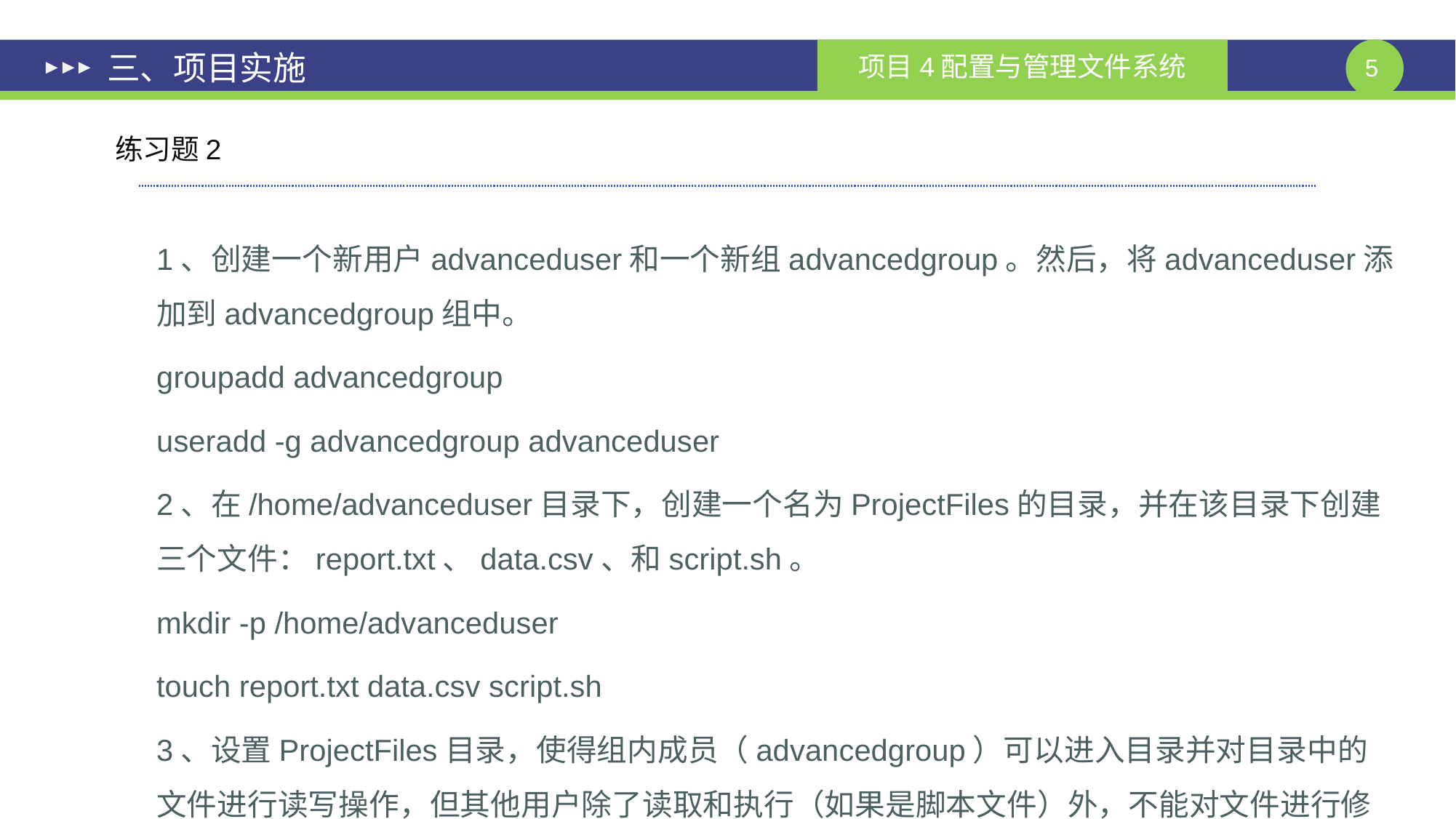

# 三、项目实施
练习题2

1、创建一个新用户advanceduser和一个新组advancedgroup。然后，将advanceduser添加到advancedgroup组中。
groupadd advancedgroup
useradd -g advancedgroup advanceduser
2、在/home/advanceduser目录下，创建一个名为ProjectFiles的目录，并在该目录下创建三个文件：report.txt、data.csv、和script.sh。
mkdir -p /home/advanceduser
touch report.txt data.csv script.sh
3、设置ProjectFiles目录，使得组内成员（advancedgroup）可以进入目录并对目录中的文件进行读写操作，但其他用户除了读取和执行（如果是脚本文件）外，不能对文件进行修改。
chmod g:rw o:rx projectfiles
4、使用touch命令更新script.sh的修改日期，然后使用chmod和chown命令分别设置script.sh为只有advanceduser可以执行。
touch -m script.sh
chown advanceduser script.sh
chmod u:+x g:-x o:-x script.sh